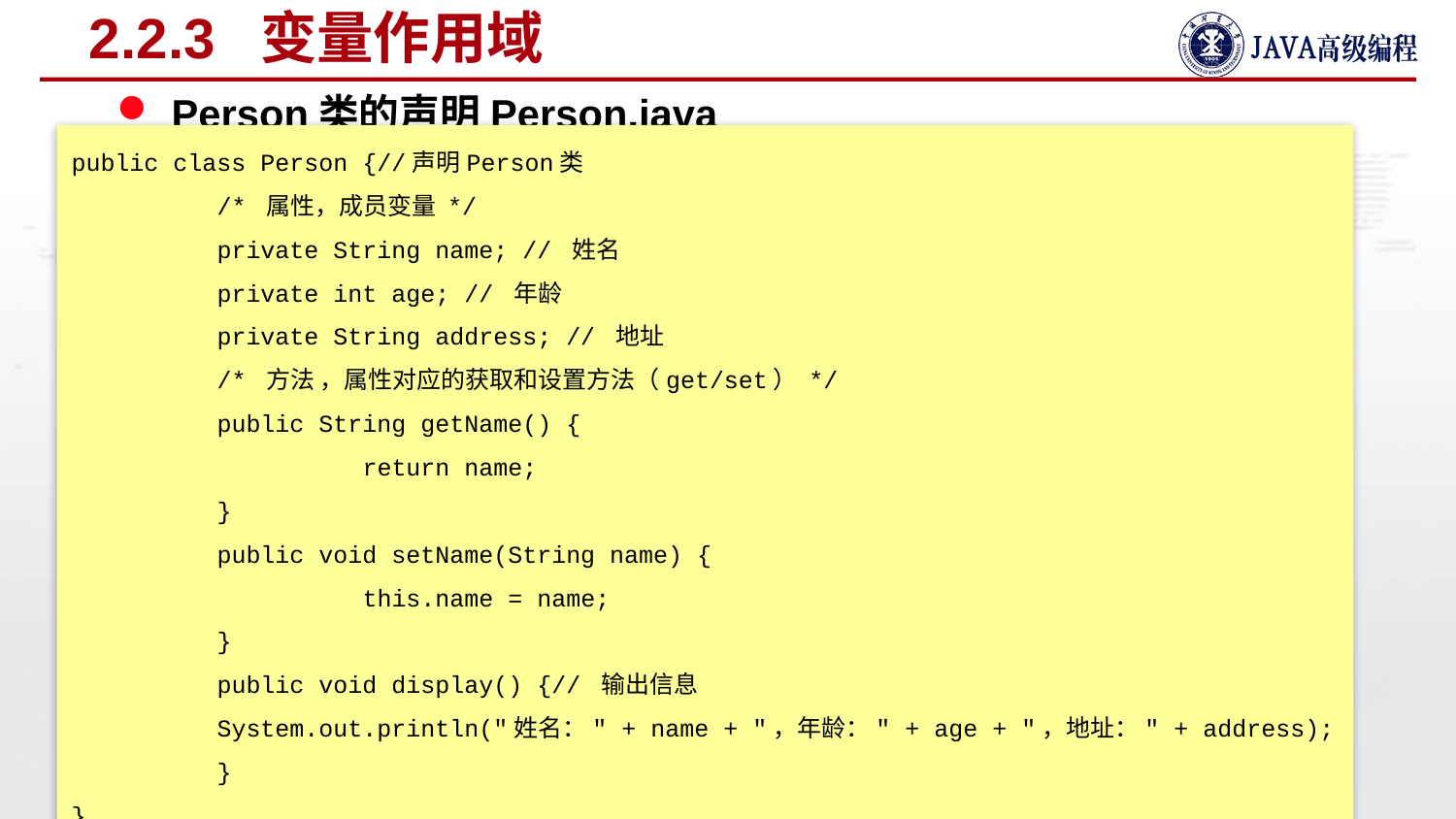

# 2.2.3  变量作用域
Person类的声明Person.java
public class Person {//声明Person类
	/* 属性，成员变量 */
	private String name; // 姓名
	private int age; // 年龄
	private String address; // 地址
	/* 方法 ，属性对应的获取和设置方法（get/set） */
	public String getName() {
		return name;
	}
	public void setName(String name) {
		this.name = name;
	}
	public void display() {// 输出信息
	System.out.println("姓名：" + name + "，年龄：" + age + "，地址：" + address);
	}
}